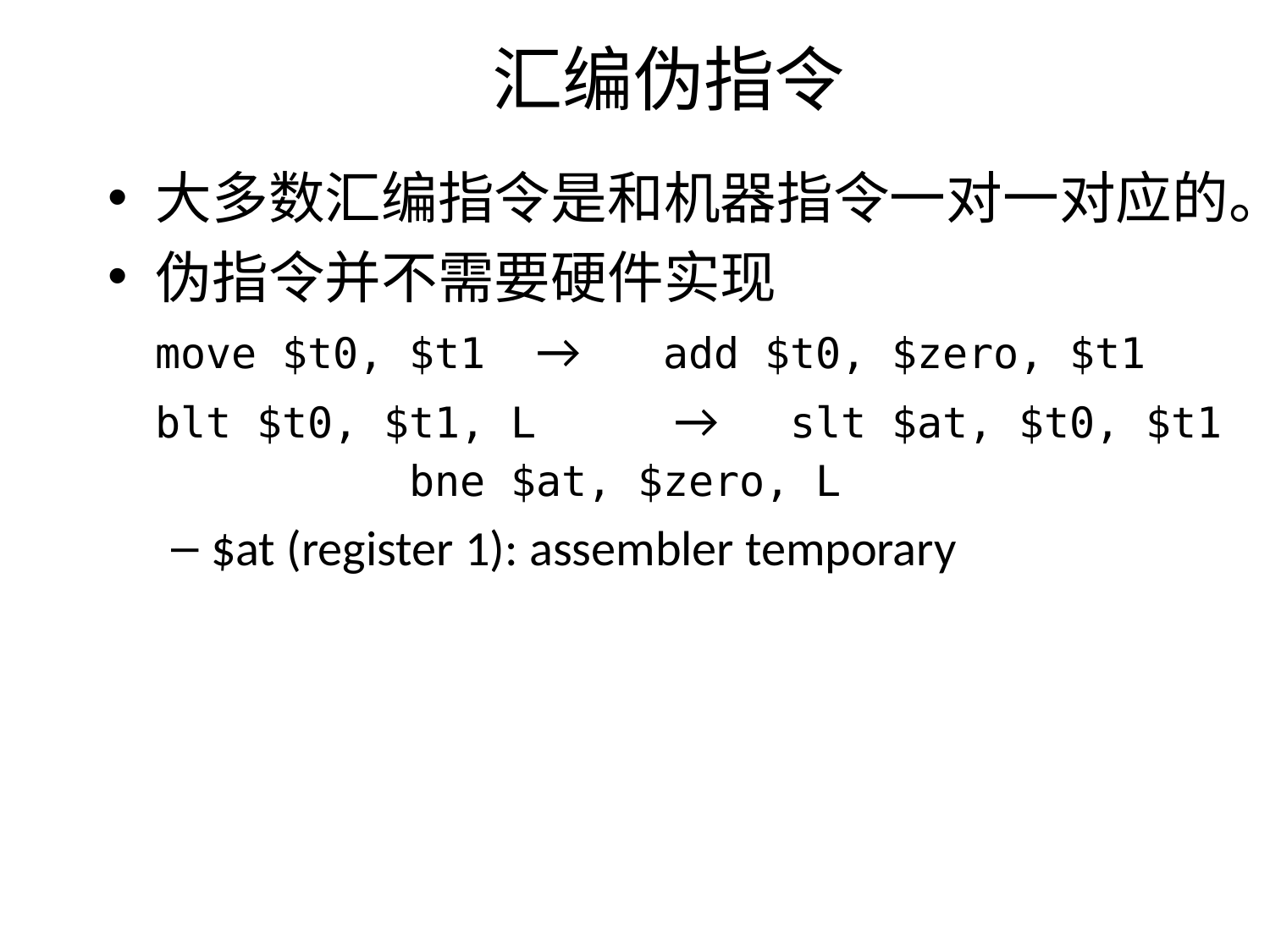

# 汇编伪指令
大多数汇编指令是和机器指令一对一对应的。
伪指令并不需要硬件实现
	move $t0, $t1	→	add $t0, $zero, $t1
	blt $t0, $t1, L	 → 	slt $at, $t0, $t1
		bne $at, $zero, L
$at (register 1): assembler temporary